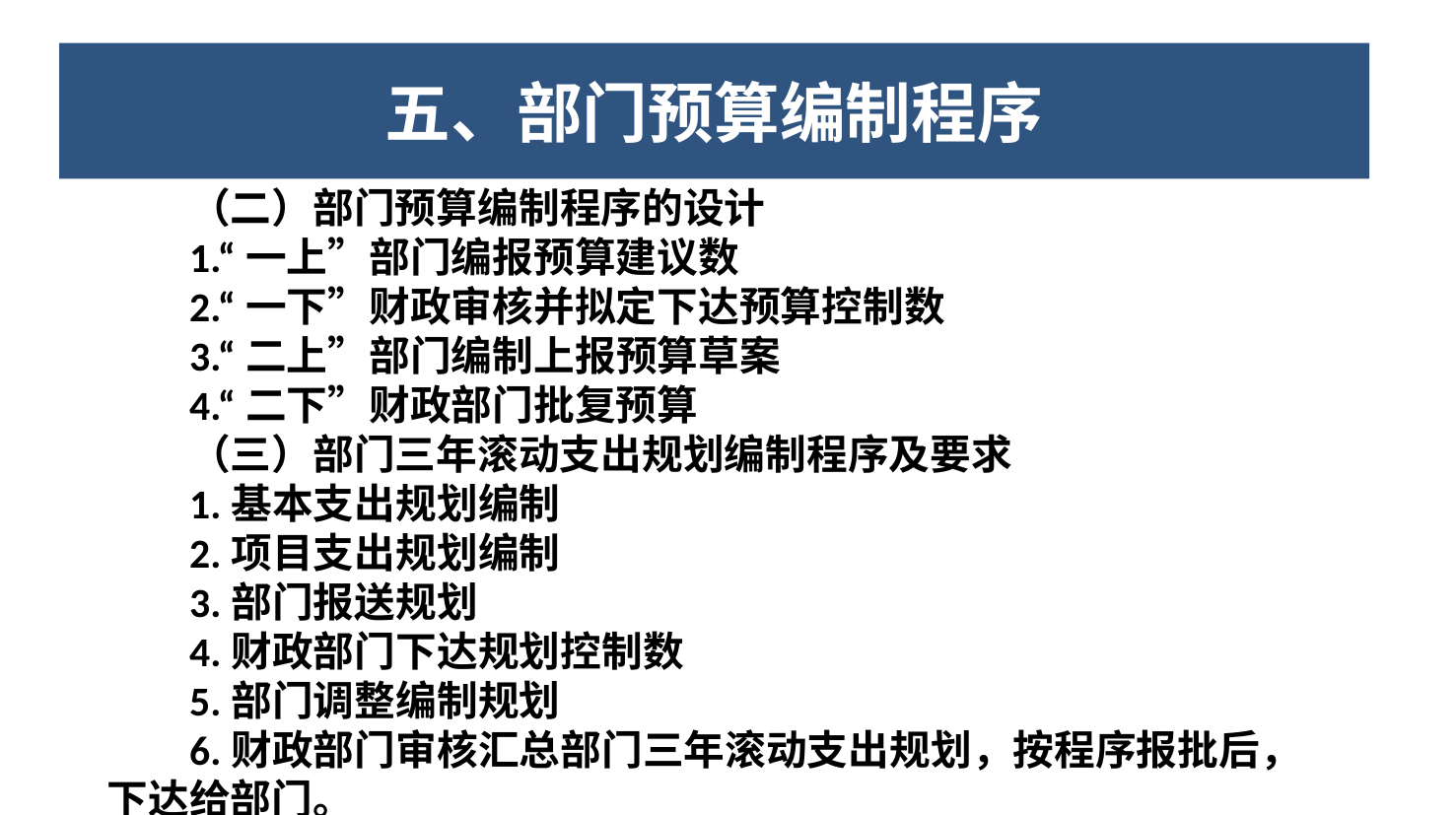

七、部门预算的编制程序
五、部门预算编制程序
（二）部门预算编制程序的设计
1.“一上”部门编报预算建议数
2.“一下”财政审核并拟定下达预算控制数
3.“二上”部门编制上报预算草案
4.“二下”财政部门批复预算
（三）部门三年滚动支出规划编制程序及要求
1.基本支出规划编制
2.项目支出规划编制
3.部门报送规划
4.财政部门下达规划控制数
5.部门调整编制规划
6.财政部门审核汇总部门三年滚动支出规划，按程序报批后，下达给部门。